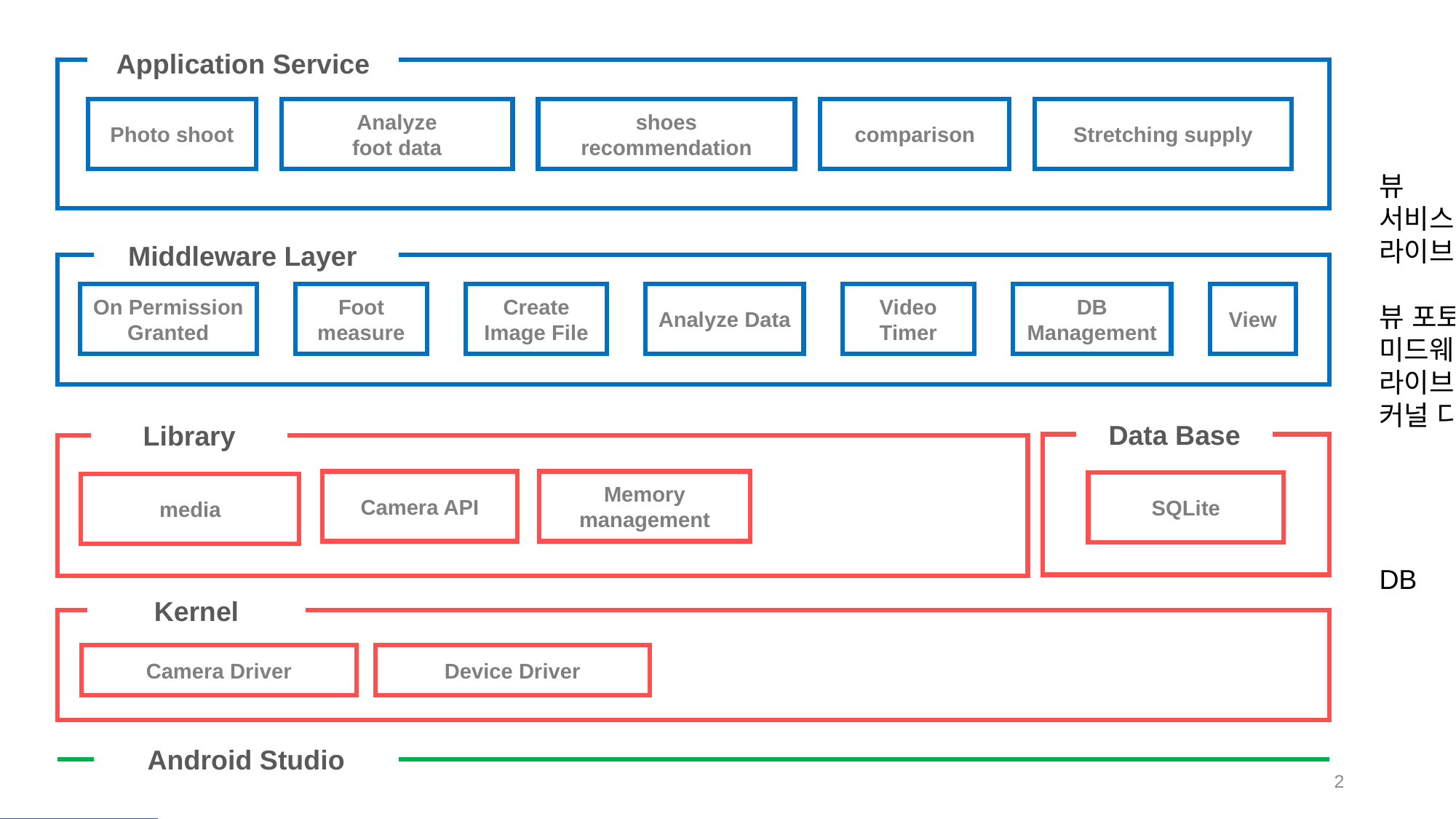

Application Service

Photo shoot
Analyze
foot data
shoes recommendation
comparison
Stretching supply
뷰
서비스
라이브러리

뷰 포토샷
미드웨어레이어 모듈이름 뷰클래스
라이브러리 카메라할 API 메모리 매니지먼트
커널 디바이스

DB
Middleware Layer

On Permission Granted
Foot measure
Create
Image File
Analyze Data
Video
Timer
DB Management
View
Data Base
Library

Camera API
Memory management
SQLite
media
Kernel

Device Driver
Camera Driver
Android Studio
2